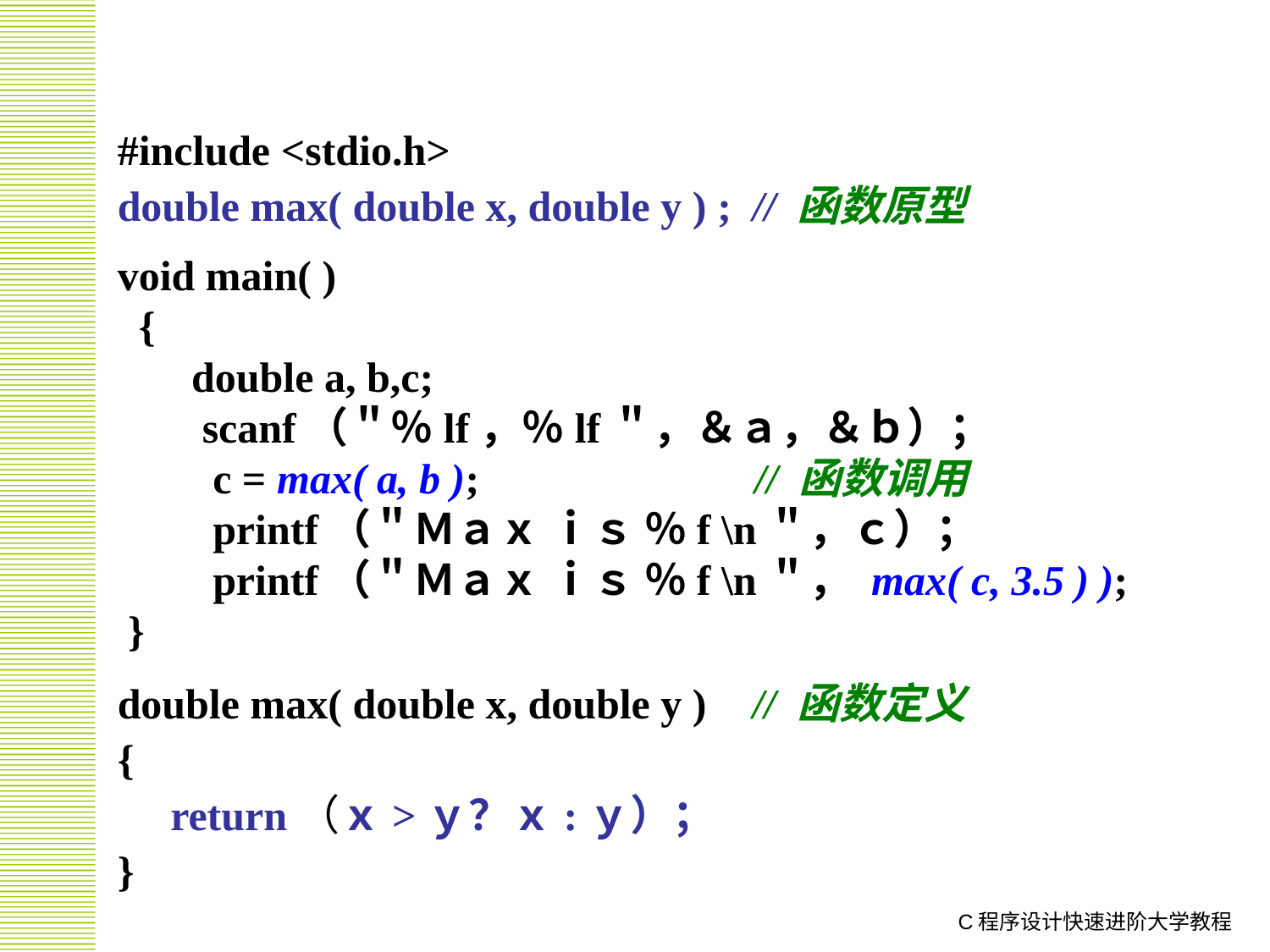

#include <stdio.h>
double max( double x, double y ) ;	// 函数原型

void main( )
  {
       double a, b,c;
        scanf（＂％lf，％lf＂，＆ａ，＆ｂ）；
         c = max( a, b );                          // 函数调用
         printf（＂Ｍａｘ ｉｓ ％f \n＂，ｃ）；
         printf（＂Ｍａｘ ｉｓ ％f \n＂， max( c, 3.5 ) );
 }

double max( double x, double y )	// 函数定义
{
     return（ｘ>ｙ？ｘ:ｙ）；
}
27
C程序设计快速进阶大学教程